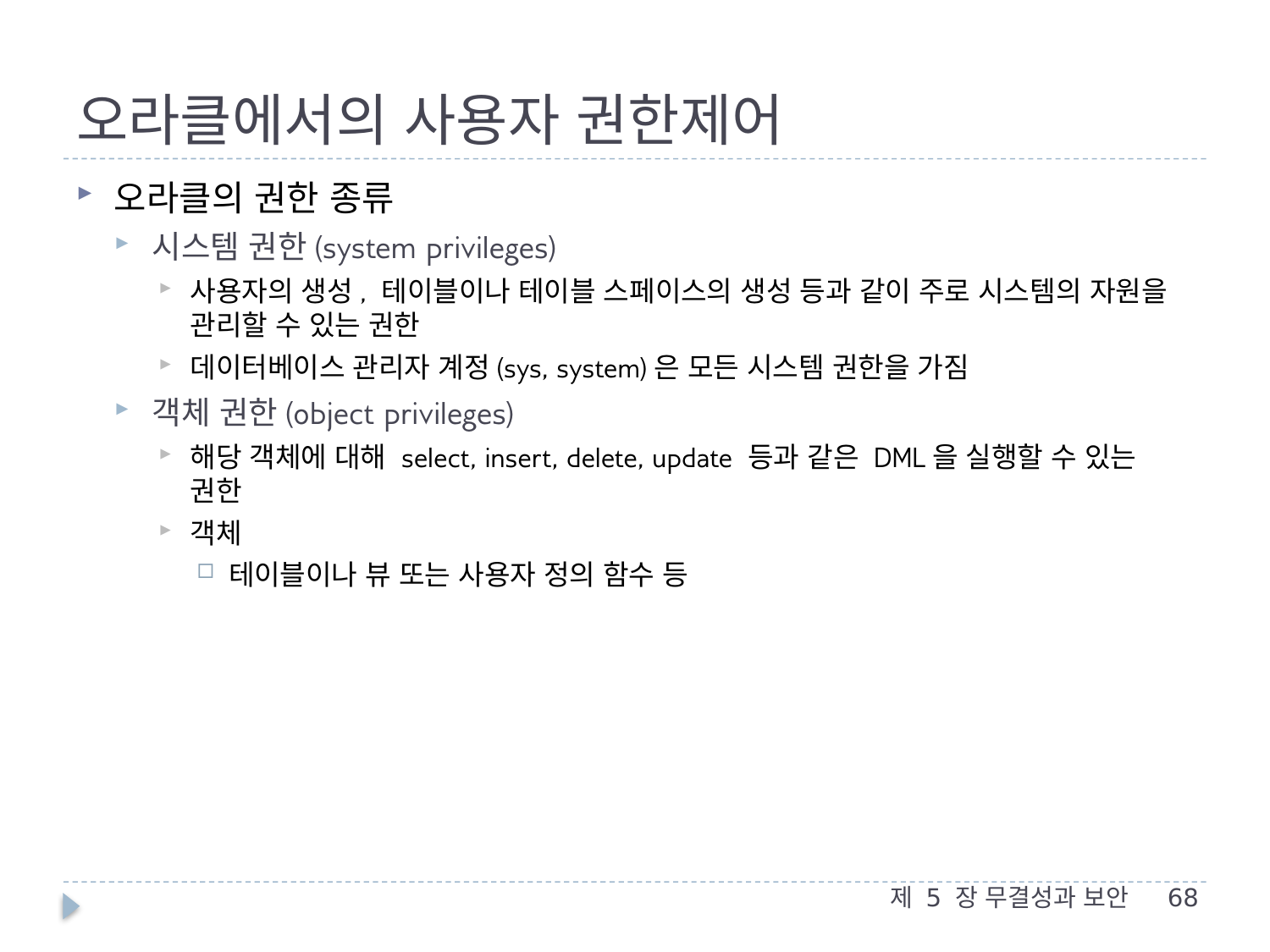

# 오라클에서의 사용자 권한제어
오라클의 권한 종류
시스템 권한(system privileges)
사용자의 생성, 테이블이나 테이블 스페이스의 생성 등과 같이 주로 시스템의 자원을 관리할 수 있는 권한
데이터베이스 관리자 계정(sys, system)은 모든 시스템 권한을 가짐
객체 권한(object privileges)
해당 객체에 대해 select, insert, delete, update 등과 같은 DML을 실행할 수 있는 권한
객체
테이블이나 뷰 또는 사용자 정의 함수 등

제 5 장 무결성과 보안
68